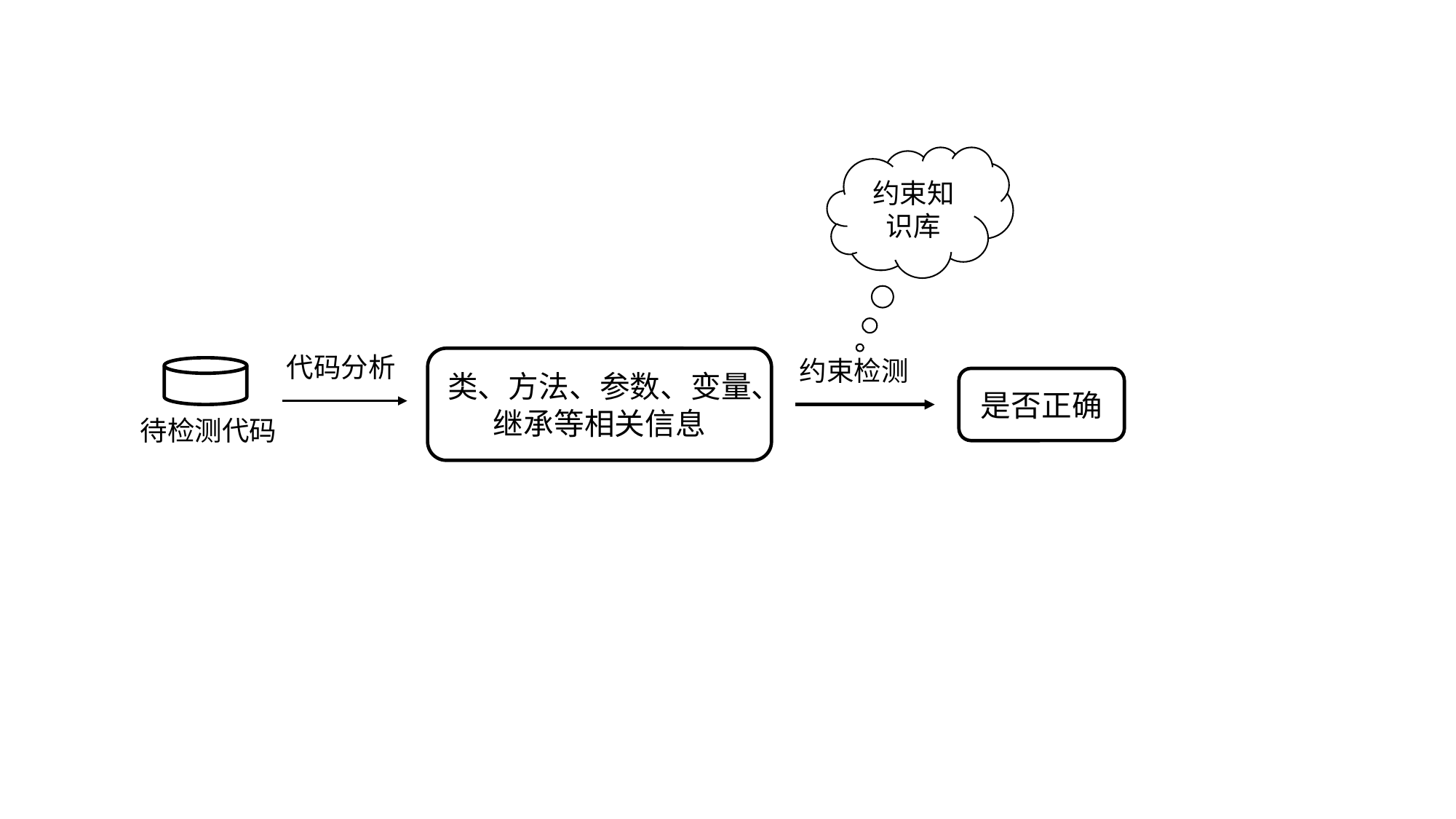

约束知识库
代码分析
类、方法、参数、变量、继承等相关信息
约束检测

是否正确
待检测代码